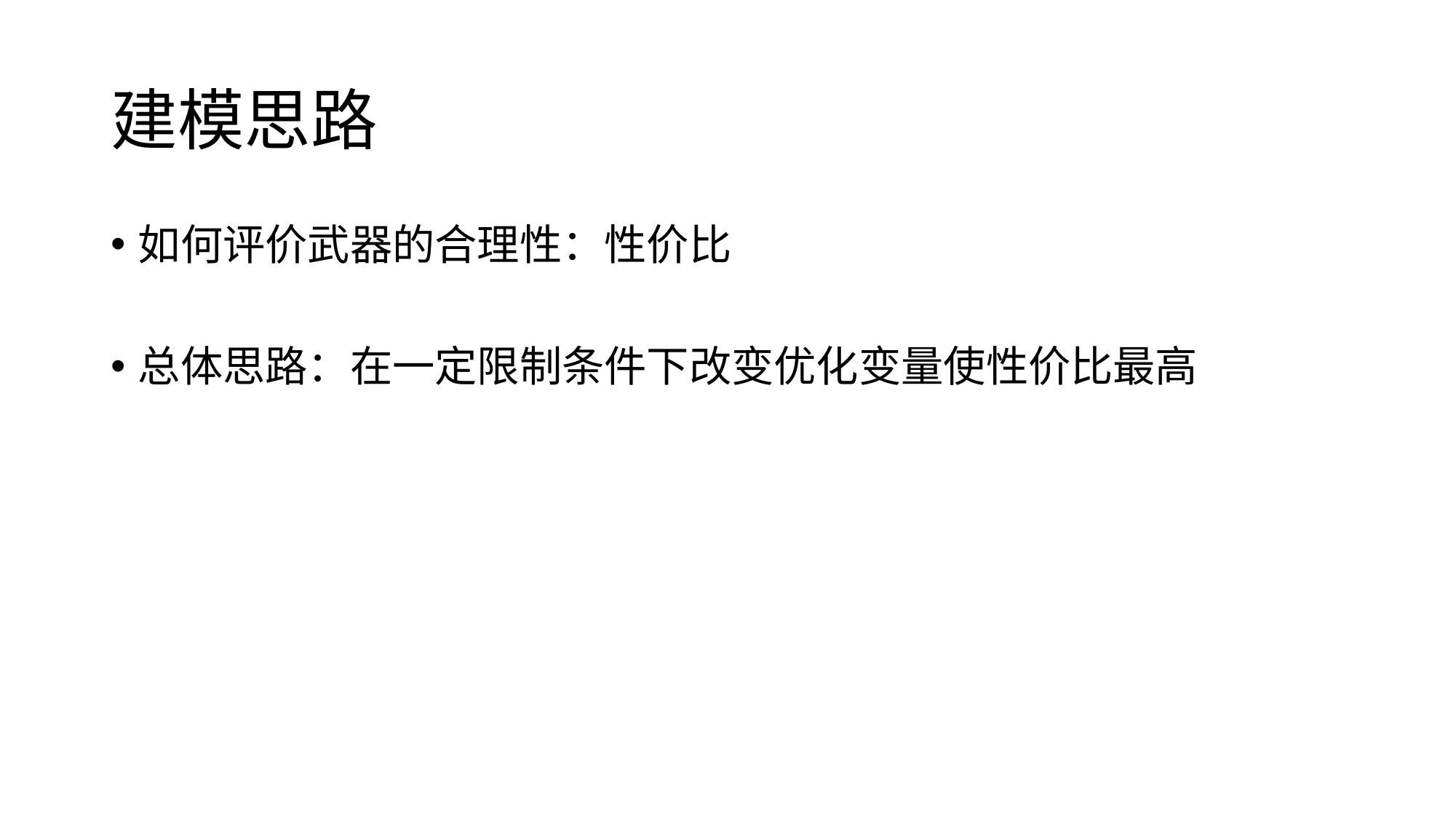

# 建模思路
如何评价武器的合理性：性价比

总体思路：在一定限制条件下改变优化变量使性价比最高